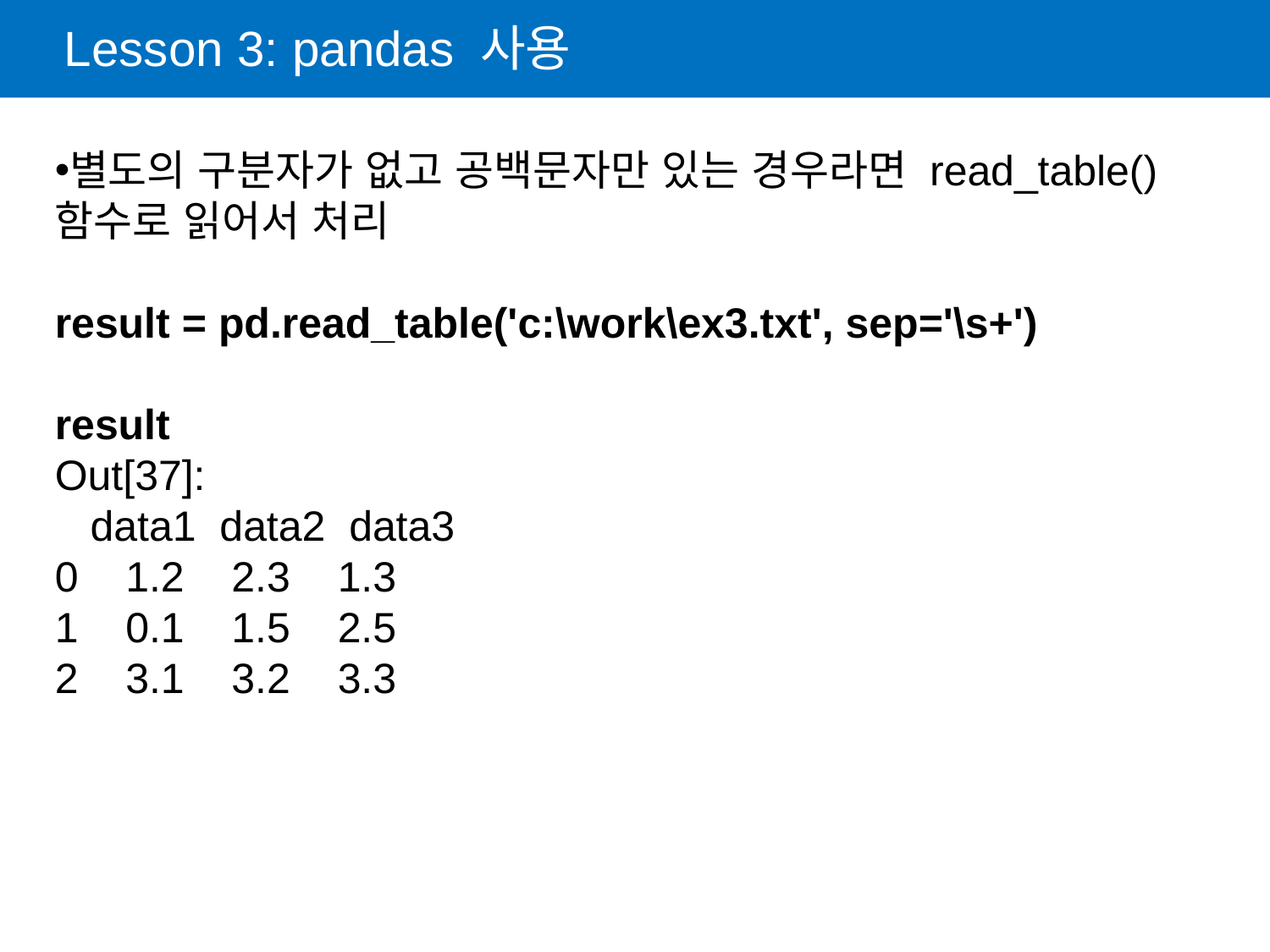

# Lesson 3: pandas 사용
별도의 구분자가 없고 공백문자만 있는 경우라면 read_table()함수로 읽어서 처리

result = pd.read_table('c:\work\ex3.txt', sep='\s+')

result
Out[37]:
   data1  data2  data3
0    1.2    2.3    1.3
1    0.1    1.5    2.5
2    3.1    3.2    3.3